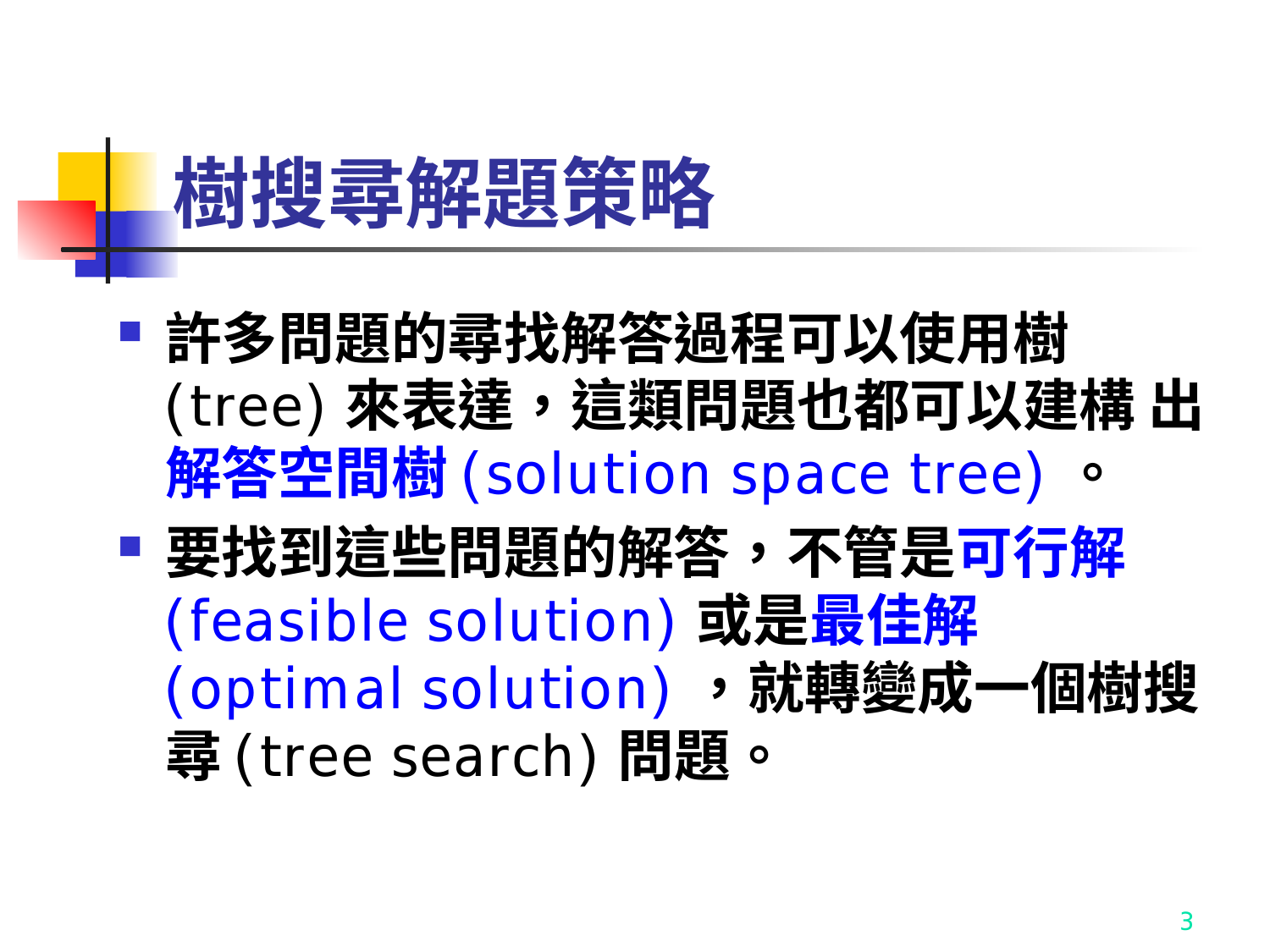

# 樹搜尋解題策略
許多問題的尋找解答過程可以使用樹(tree)來表達，這類問題也都可以建構 出解答空間樹(solution space tree)。
要找到這些問題的解答，不管是可行解(feasible solution)或是最佳解(optimal solution)，就轉變成一個樹搜尋(tree search)問題。
3